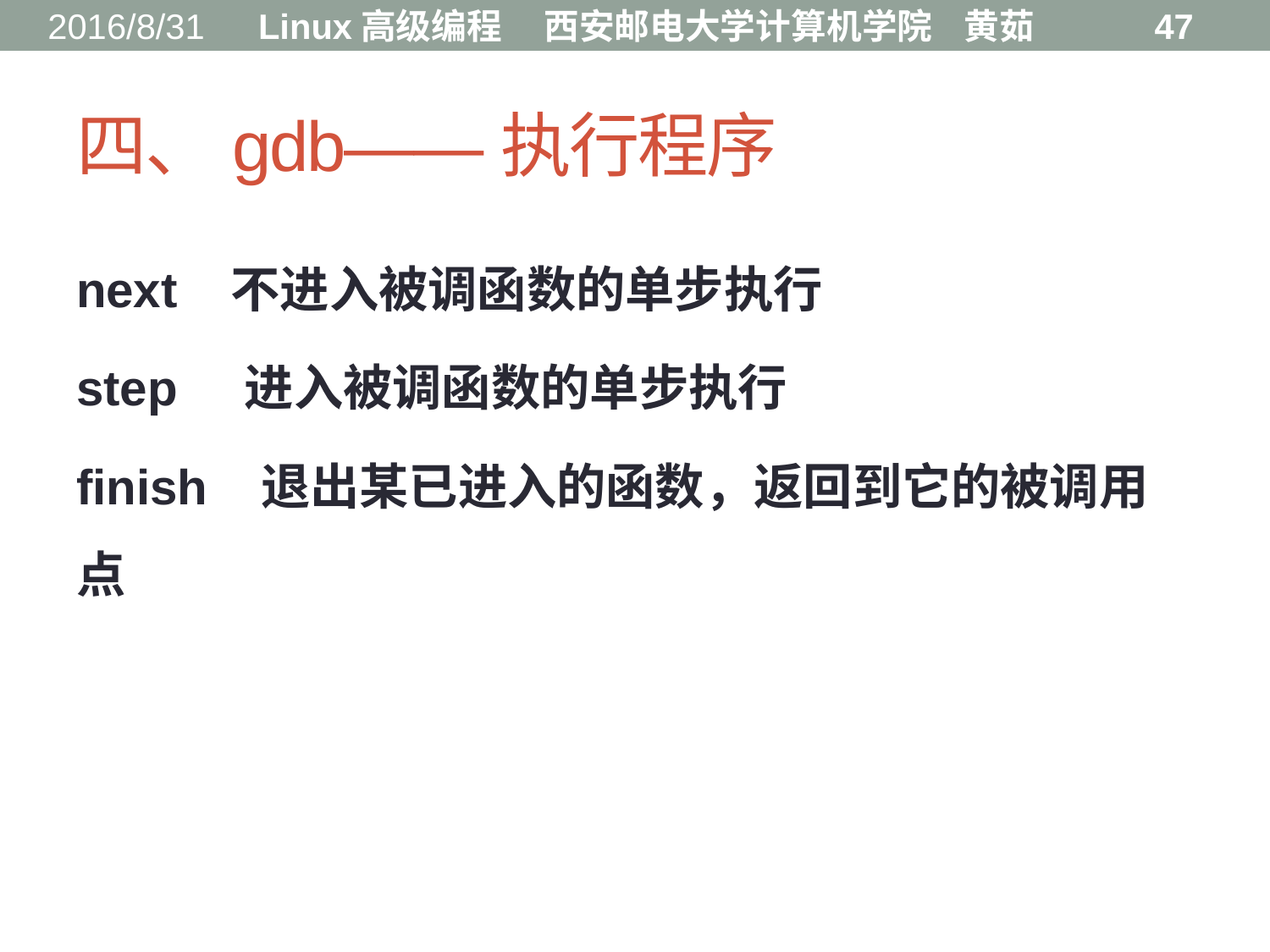

2016/8/31
Linux高级编程    西安邮电大学计算机学院   黄茹
47
# 四、gdb——执行程序
next   不进入被调函数的单步执行
step    进入被调函数的单步执行
finish   退出某已进入的函数，返回到它的被调用点